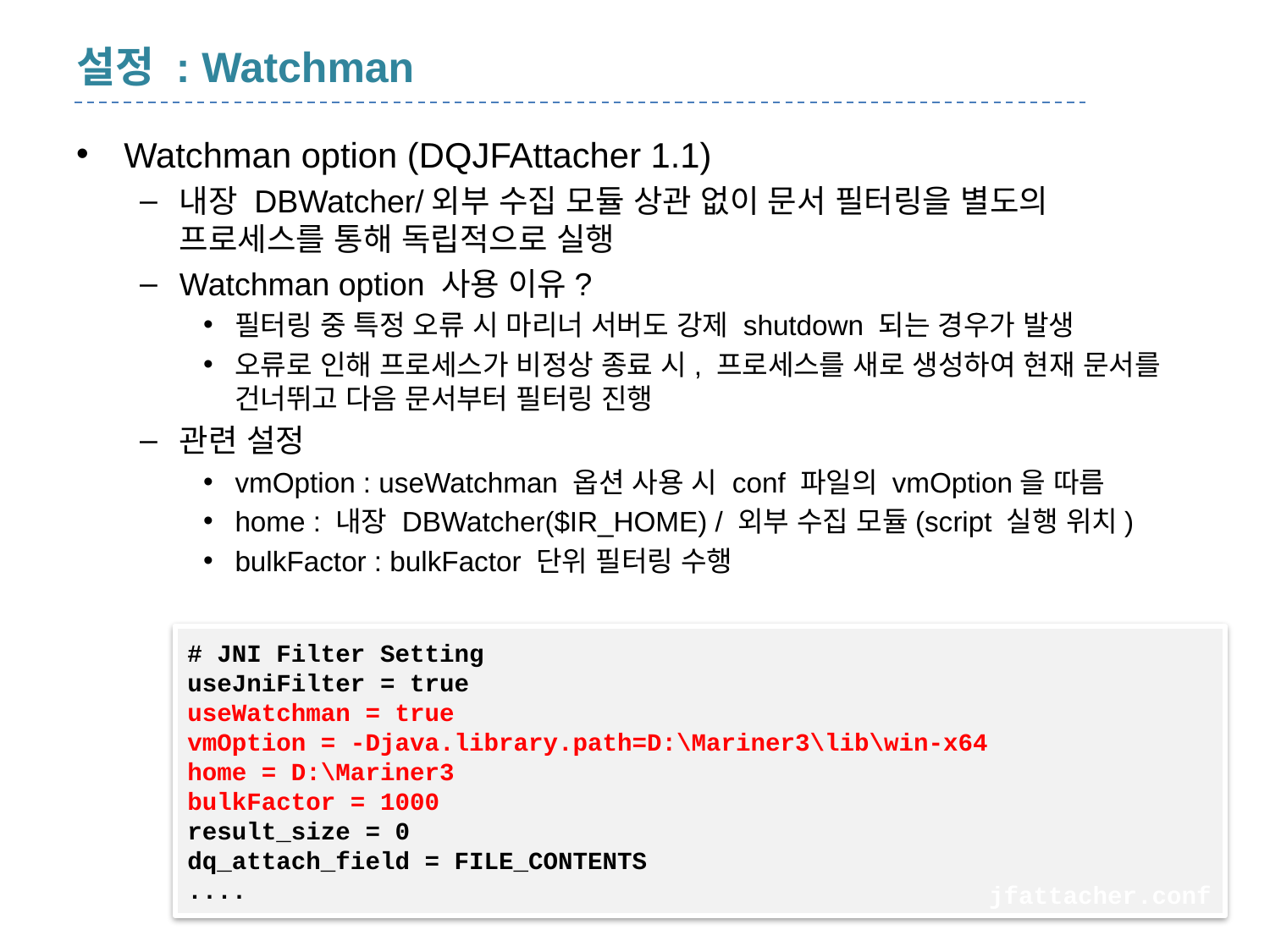

# 설정 : Watchman
Watchman option (DQJFAttacher 1.1)
내장 DBWatcher/외부 수집 모듈 상관 없이 문서 필터링을 별도의 프로세스를 통해 독립적으로 실행
Watchman option 사용 이유?
필터링 중 특정 오류 시 마리너 서버도 강제 shutdown 되는 경우가 발생
오류로 인해 프로세스가 비정상 종료 시, 프로세스를 새로 생성하여 현재 문서를 건너뛰고 다음 문서부터 필터링 진행
관련 설정
vmOption : useWatchman 옵션 사용 시 conf 파일의 vmOption을 따름
home : 내장 DBWatcher($IR_HOME) / 외부 수집 모듈(script 실행 위치)
bulkFactor : bulkFactor 단위 필터링 수행

# JNI Filter Setting
useJniFilter = true
useWatchman = true
vmOption = -Djava.library.path=D:\Mariner3\lib\win-x64
home = D:\Mariner3
bulkFactor = 1000
result_size = 0
dq_attach_field = FILE_CONTENTS
....
jfattacher.conf